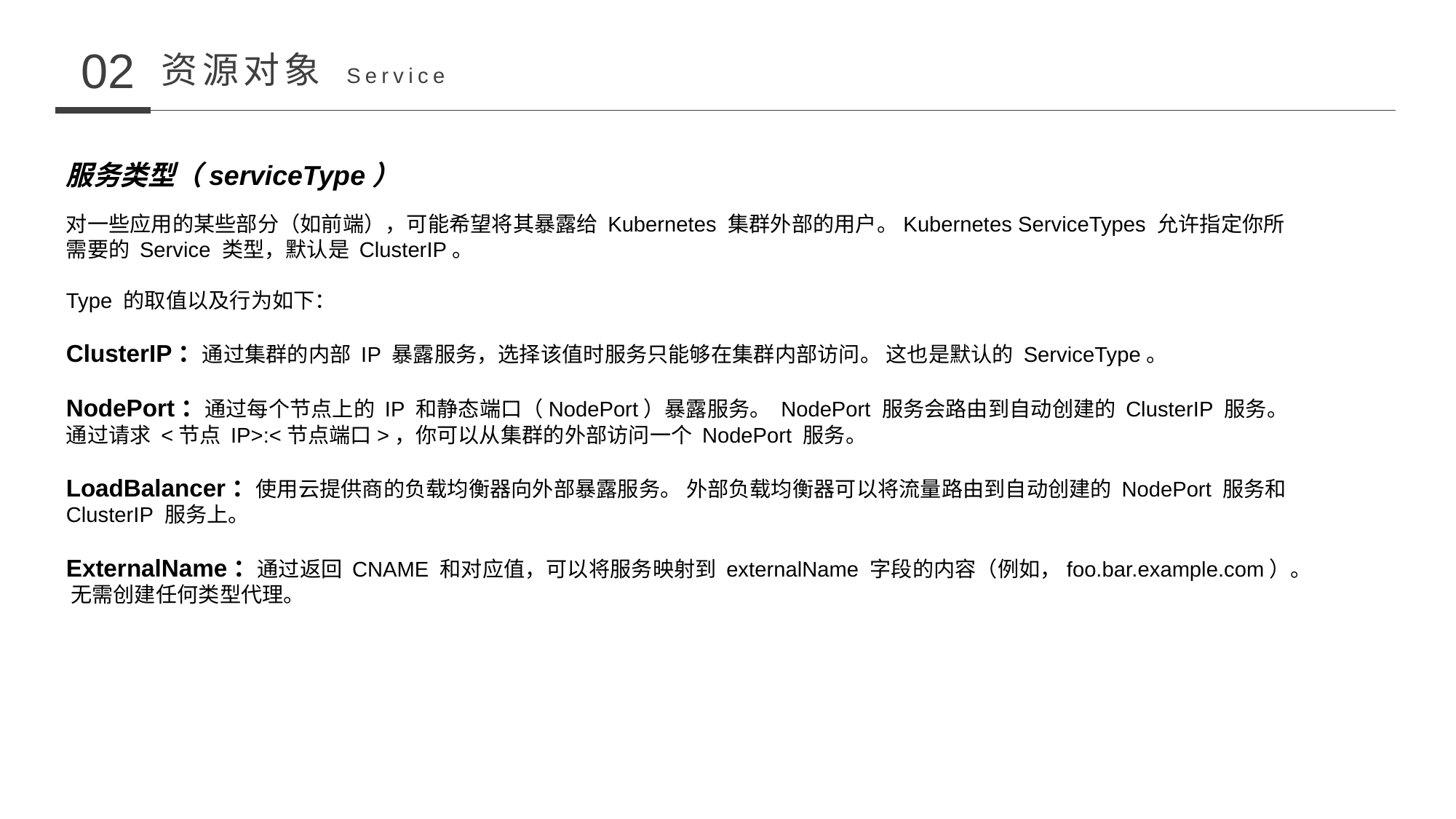

02
资源对象 Service
服务类型（serviceType）
对一些应用的某些部分（如前端），可能希望将其暴露给 Kubernetes 集群外部的用户。Kubernetes ServiceTypes 允许指定你所需要的 Service 类型，默认是 ClusterIP。

Type 的取值以及行为如下：

ClusterIP：通过集群的内部 IP 暴露服务，选择该值时服务只能够在集群内部访问。 这也是默认的 ServiceType。

NodePort：通过每个节点上的 IP 和静态端口（NodePort）暴露服务。 NodePort 服务会路由到自动创建的 ClusterIP 服务。 通过请求 <节点 IP>:<节点端口>，你可以从集群的外部访问一个 NodePort 服务。

LoadBalancer：使用云提供商的负载均衡器向外部暴露服务。 外部负载均衡器可以将流量路由到自动创建的 NodePort 服务和 ClusterIP 服务上。

ExternalName：通过返回 CNAME 和对应值，可以将服务映射到 externalName 字段的内容（例如，foo.bar.example.com）。 无需创建任何类型代理。